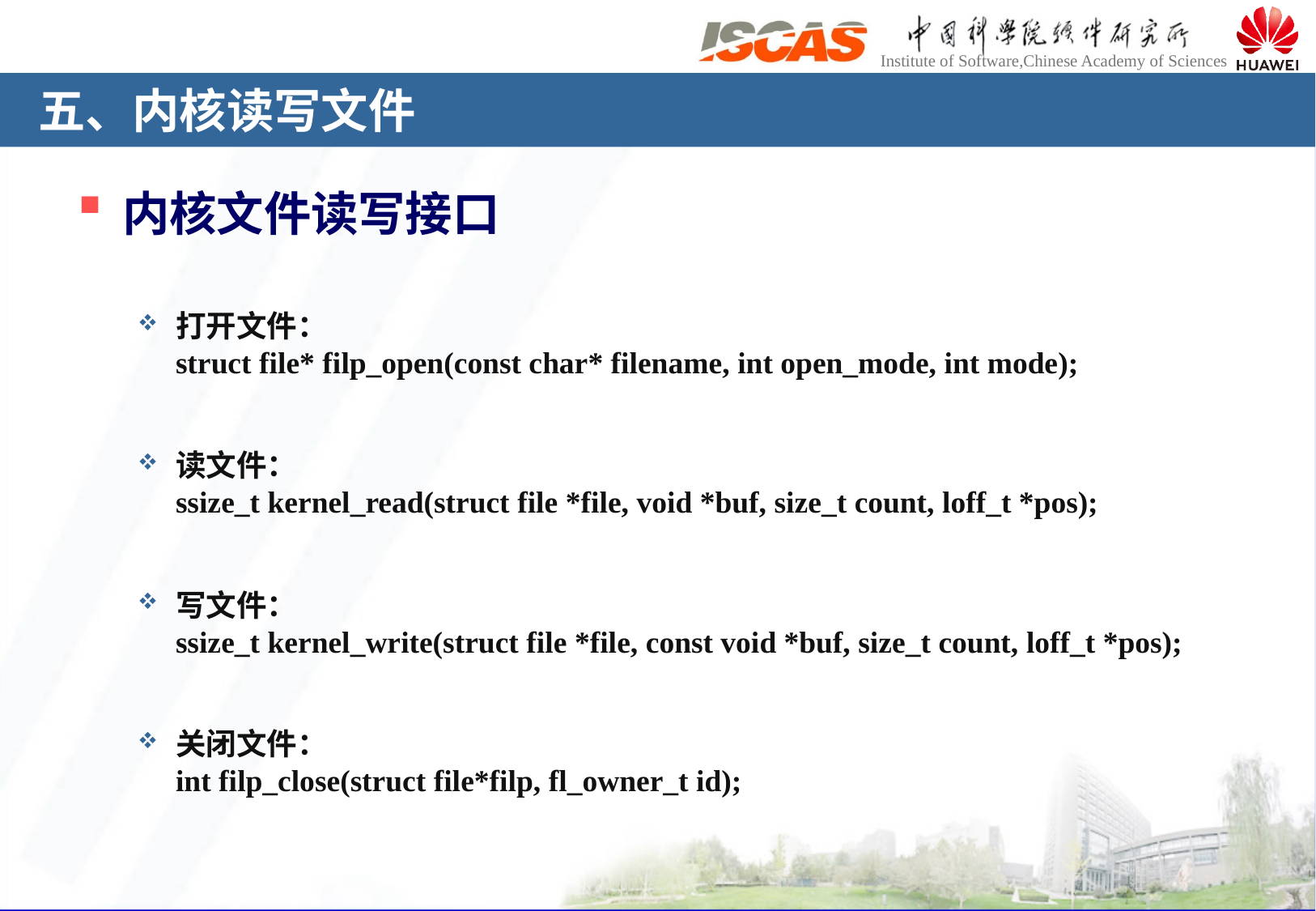

# 五、内核读写文件
内核文件读写接口

打开文件：
struct file* filp_open(const char* filename, int open_mode, int mode);

读文件：
ssize_t kernel_read(struct file *file, void *buf, size_t count, loff_t *pos);

写文件：
ssize_t kernel_write(struct file *file, const void *buf, size_t count, loff_t *pos);

关闭文件：
int filp_close(struct file*filp, fl_owner_t id);